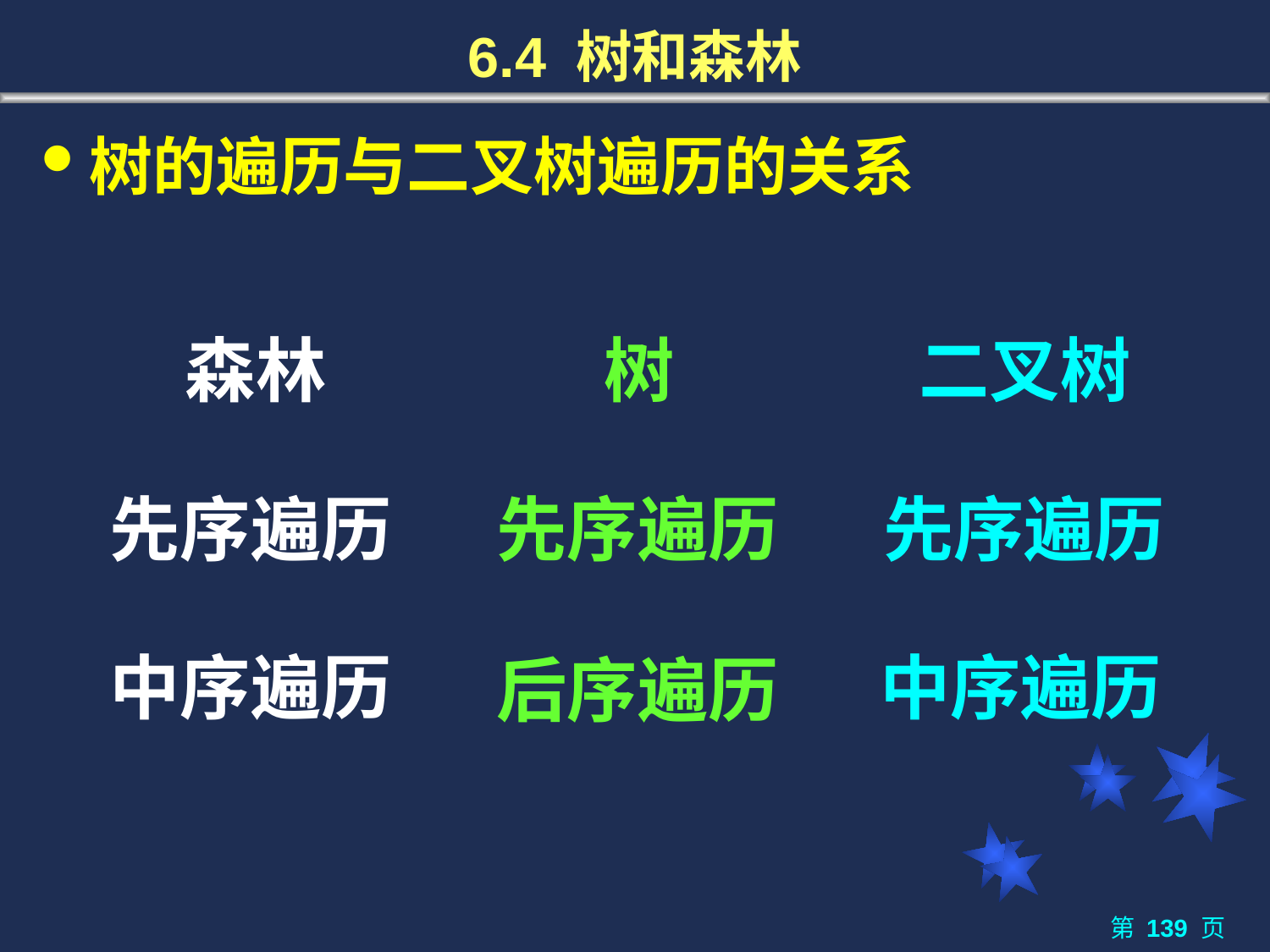

# 6.4 树和森林
树的遍历与二叉树遍历的关系
森林
树
二叉树
先序遍历
先序遍历
先序遍历
中序遍历
中序遍历
后序遍历
第 139 页